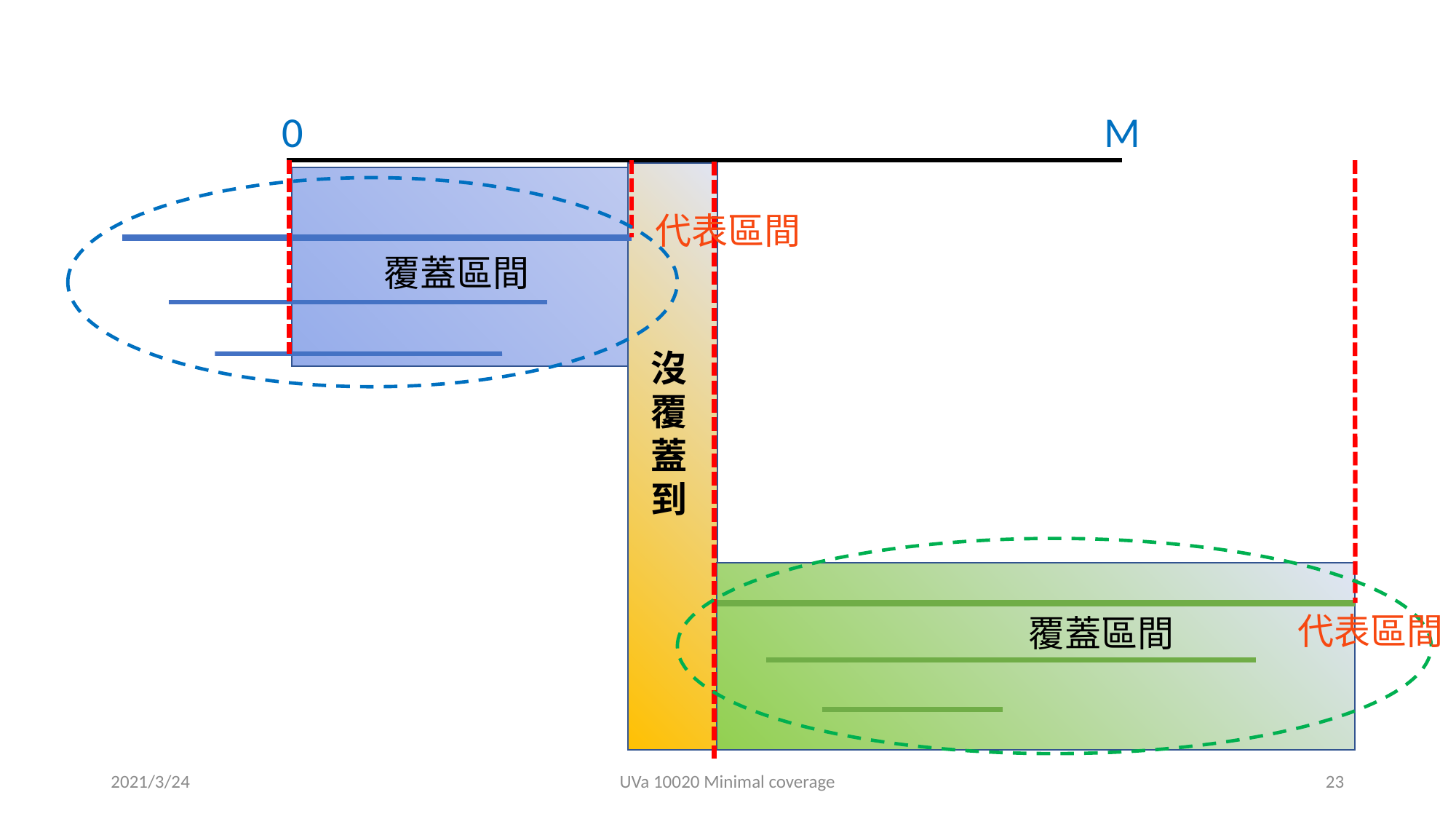

0
M

代表區間
覆蓋區間
沒覆蓋到

代表區間
覆蓋區間
2021/3/24
UVa 10020 Minimal coverage
23